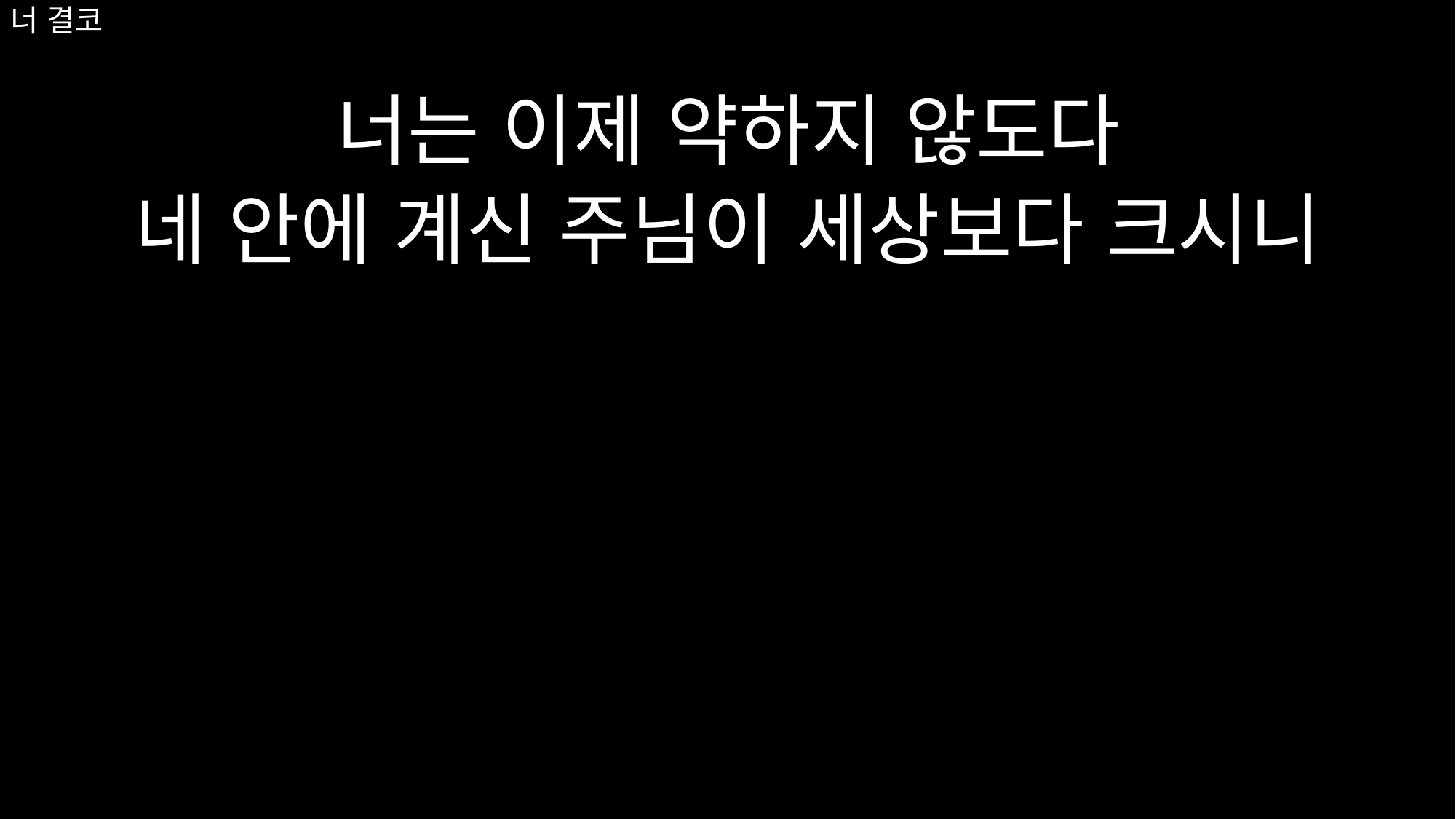

너는 이제 약하지 않도다
네 안에 계신 주님이 세상보다 크시니

# 너 결코